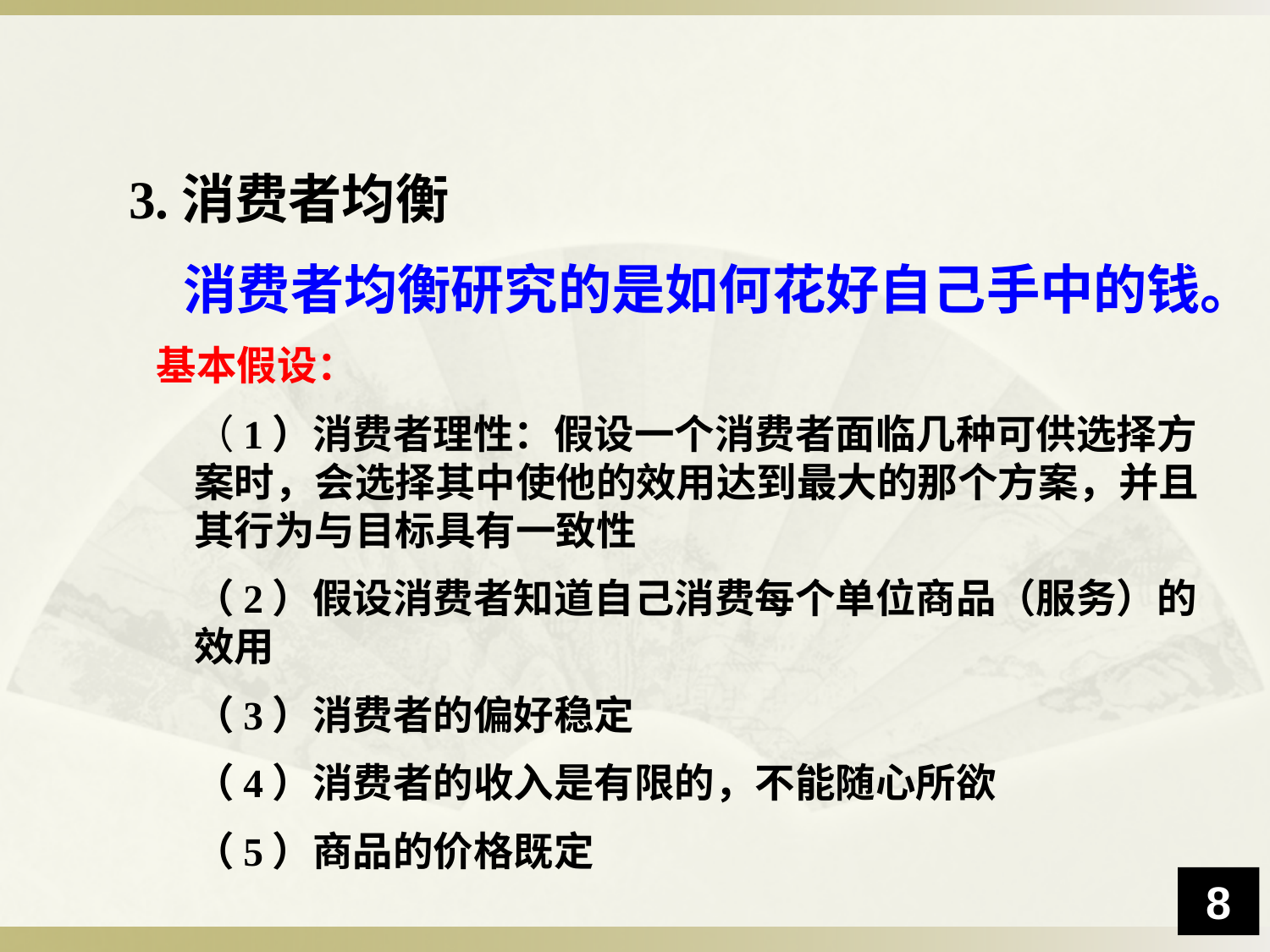

3.消费者均衡
     消费者均衡研究的是如何花好自己手中的钱。
  基本假设：
（1）消费者理性：假设一个消费者面临几种可供选择方案时，会选择其中使他的效用达到最大的那个方案，并且其行为与目标具有一致性
（2）假设消费者知道自己消费每个单位商品（服务）的效用
（3）消费者的偏好稳定
（4）消费者的收入是有限的，不能随心所欲
（5）商品的价格既定
8